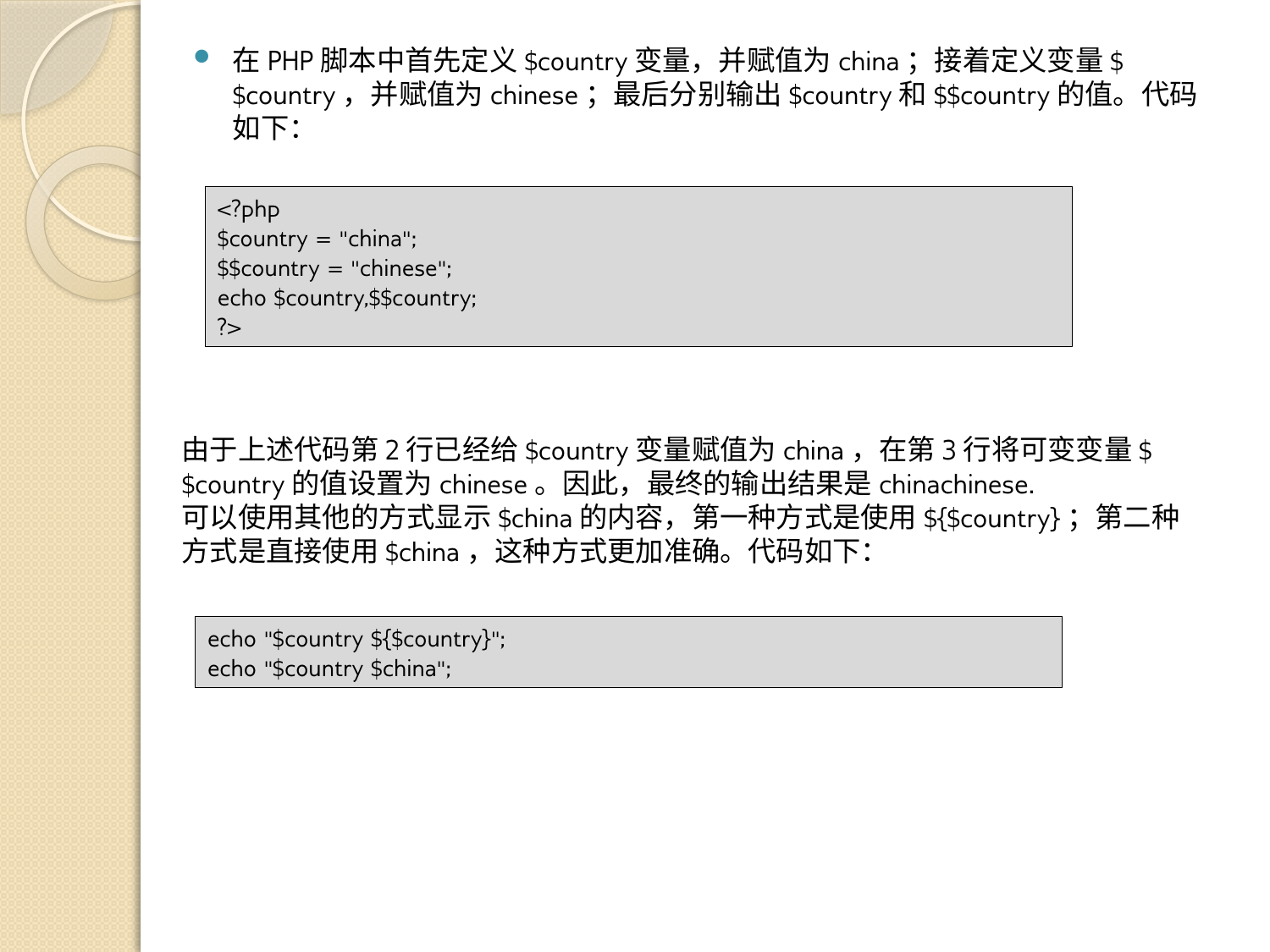

在PHP脚本中首先定义$country变量，并赋值为china；接着定义变量$$country，并赋值为chinese；最后分别输出$country和$$country的值。代码如下：
<?php
$country = "china";
$$country = "chinese";
echo $country,$$country;
?>
由于上述代码第2行已经给$country变量赋值为china，在第3行将可变变量$$country的值设置为chinese。因此，最终的输出结果是chinachinese.
可以使用其他的方式显示$china的内容，第一种方式是使用${$country}；第二种方式是直接使用$china，这种方式更加准确。代码如下：
echo "$country ${$country}";
echo "$country $china";